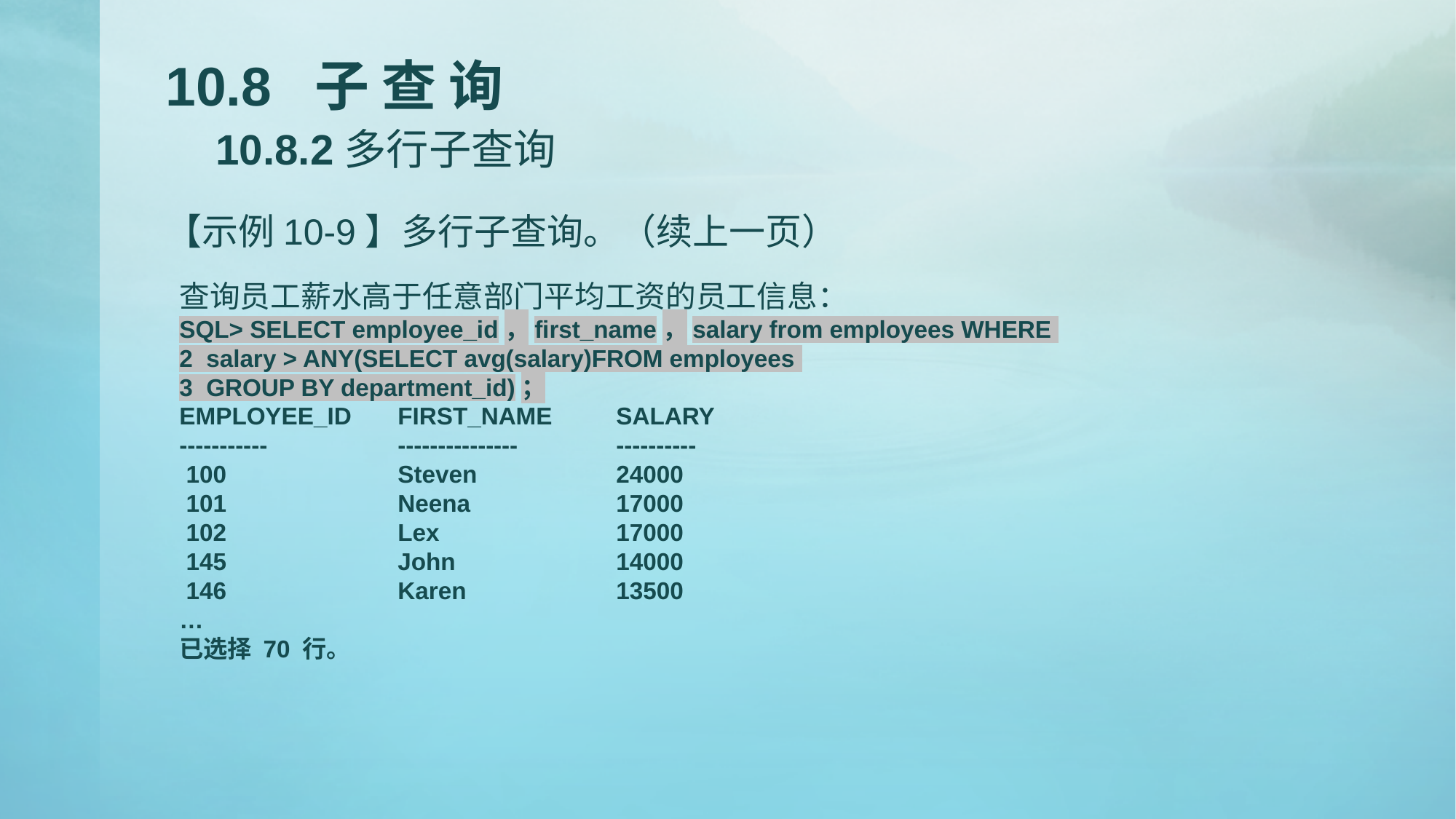

# 10.8  子 查 询 10.8.2多行子查询
【示例10-9】多行子查询。（续上一页）
查询员工薪水高于任意部门平均工资的员工信息：
SQL> SELECT employee_id，first_name，salary from employees WHERE
2  salary > ANY(SELECT avg(salary)FROM employees
3  GROUP BY department_id)；
EMPLOYEE_ID	FIRST_NAME	SALARY
-----------		---------------	----------
 100		Steven		24000
 101		Neena		17000
 102		Lex		17000
 145		John		14000
 146		Karen		13500
…
已选择 70 行。